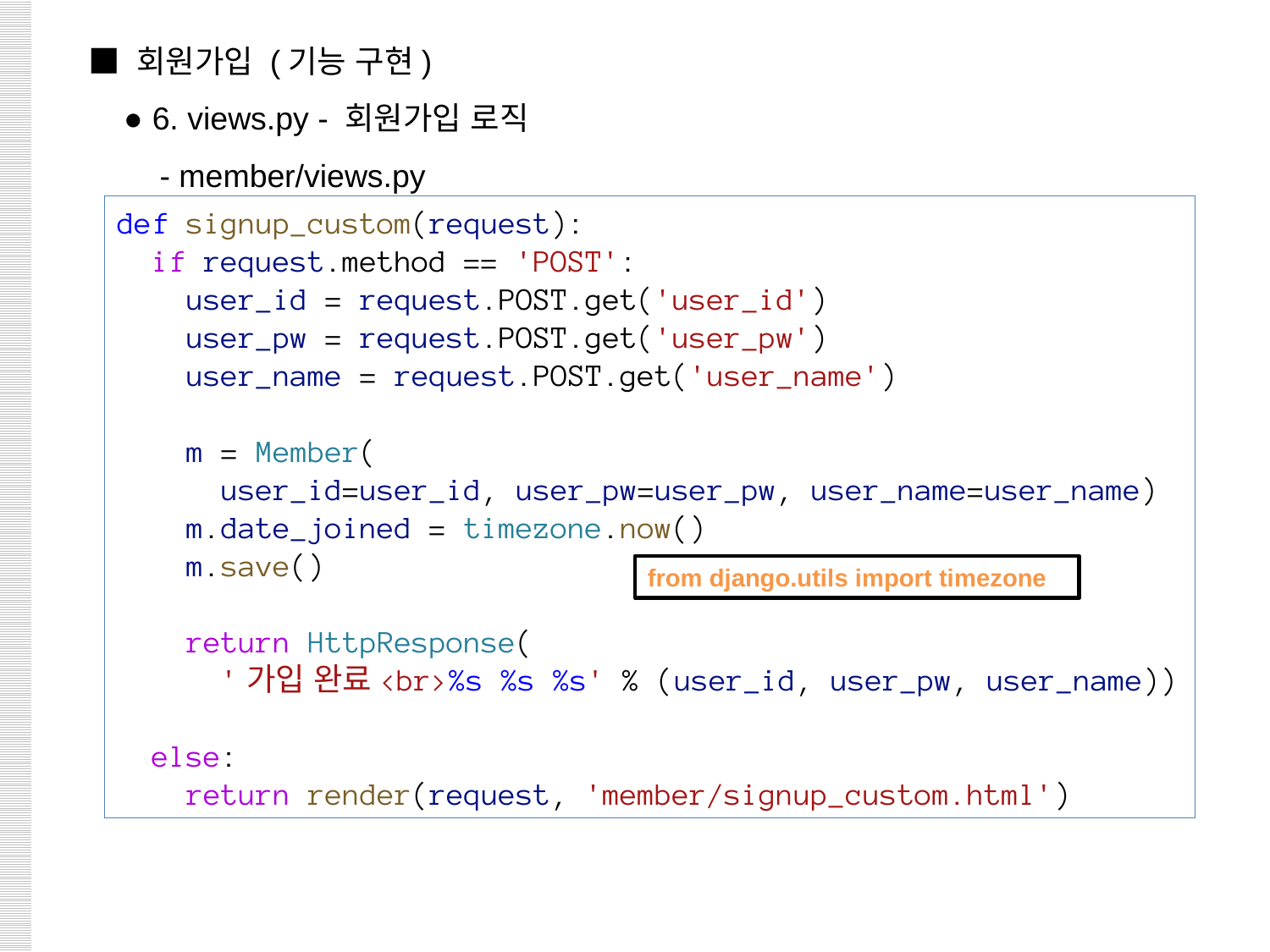

■ 회원가입 (기능 구현)
    ● 6. views.py - 회원가입 로직
        - member/views.py
def signup_custom(request):
  if request.method == 'POST':
    user_id = request.POST.get('user_id')
    user_pw = request.POST.get('user_pw')
    user_name = request.POST.get('user_name')
    m = Member(
      user_id=user_id, user_pw=user_pw, user_name=user_name)
    m.date_joined = timezone.now()
    m.save()
    return HttpResponse(
      '가입 완료<br>%s %s %s' % (user_id, user_pw, user_name))
  else:
    return render(request, 'member/signup_custom.html')
from django.utils import timezone